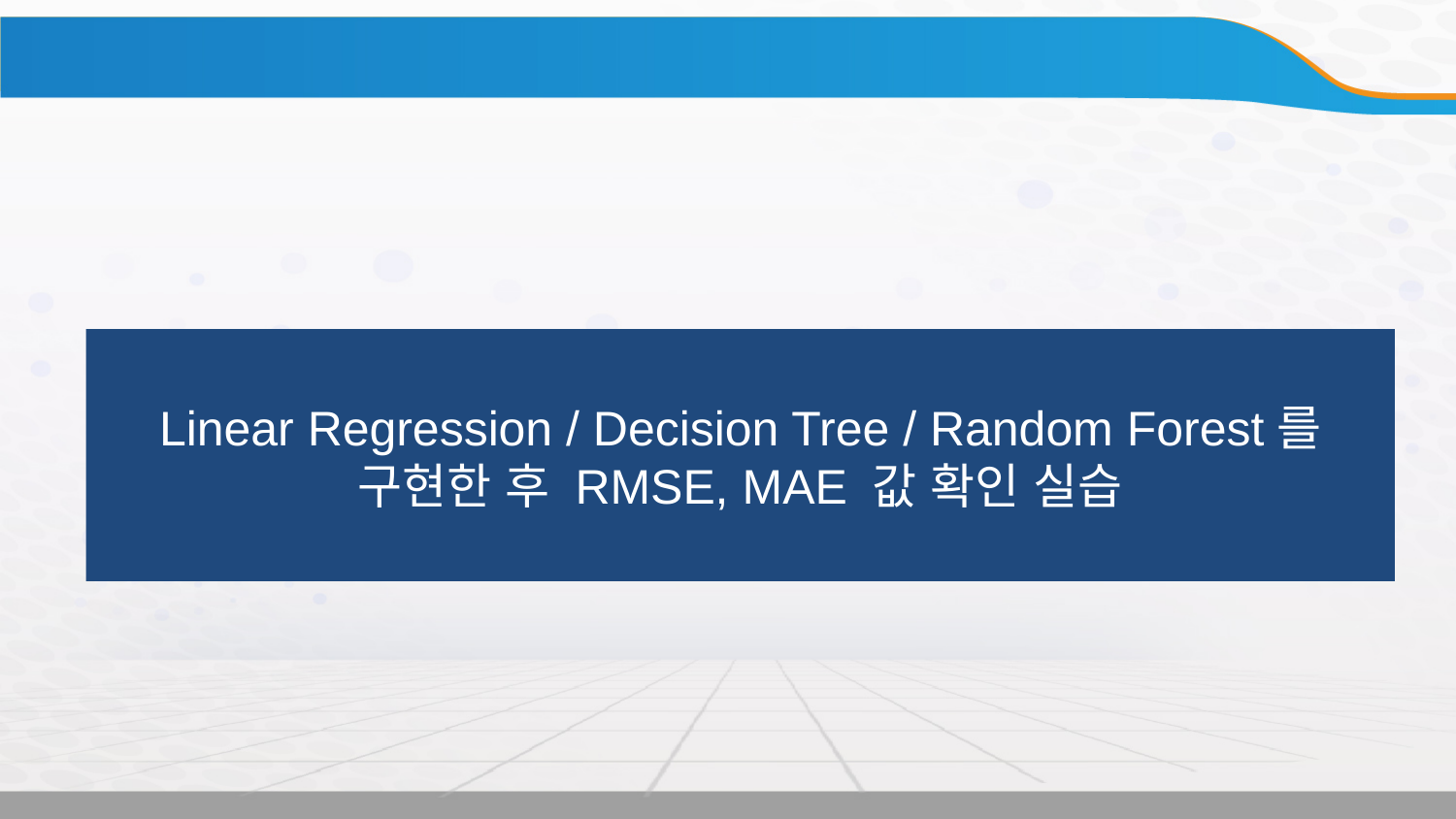

실습
Linear Regression / Decision Tree / Random Forest를
구현한 후 RMSE, MAE 값 확인 실습